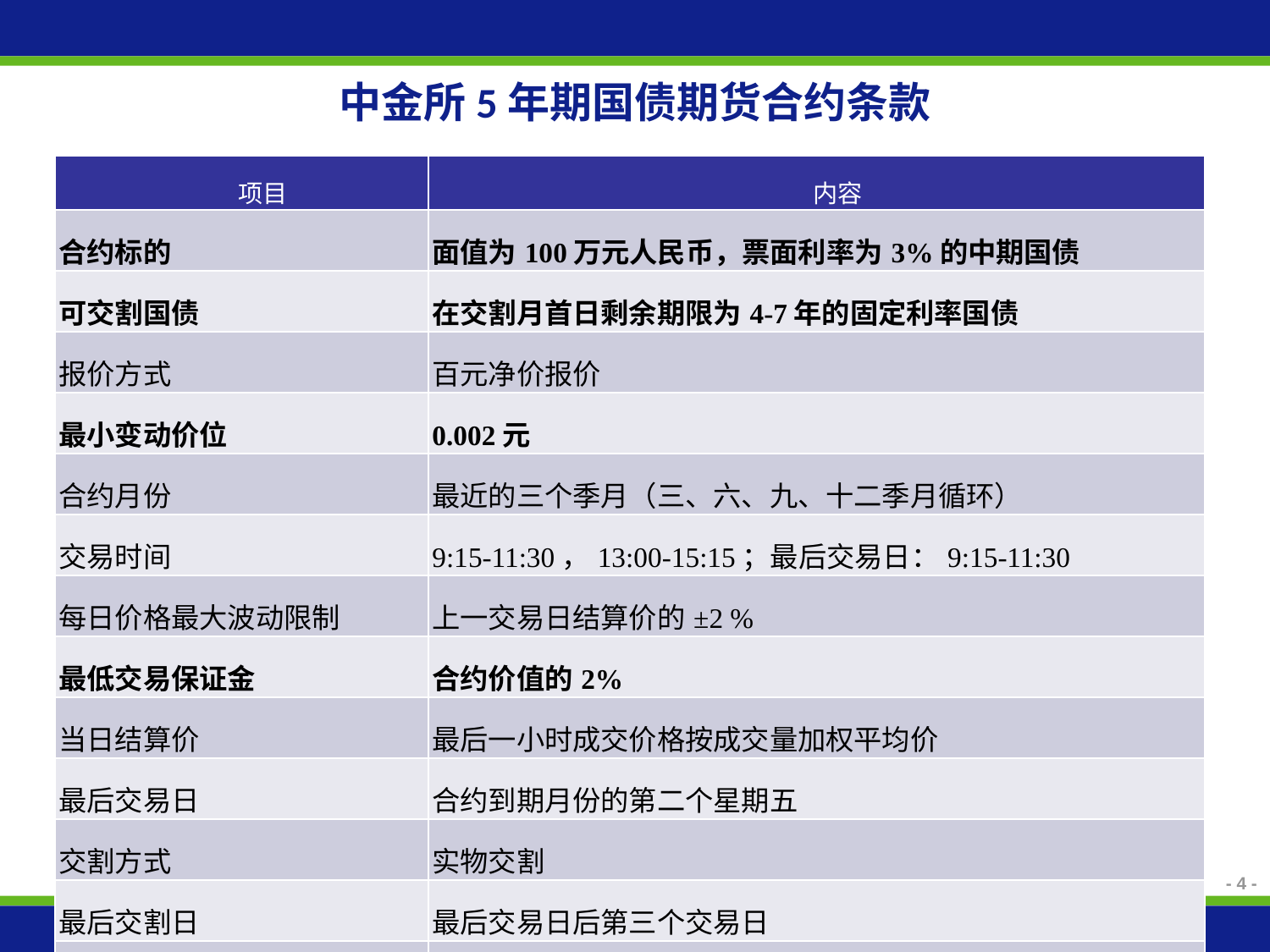

# 中金所5年期国债期货合约条款
| 项目 | 内容 |
| --- | --- |
| 合约标的 | 面值为100万元人民币，票面利率为3%的中期国债 |
| 可交割国债 | 在交割月首日剩余期限为4-7年的固定利率国债 |
| 报价方式 | 百元净价报价 |
| 最小变动价位 | 0.002元 |
| 合约月份 | 最近的三个季月（三、六、九、十二季月循环） |
| 交易时间 | 9:15-11:30，13:00-15:15；最后交易日：9:15-11:30 |
| 每日价格最大波动限制 | 上一交易日结算价的±2 % |
| 最低交易保证金 | 合约价值的2% |
| 当日结算价 | 最后一小时成交价格按成交量加权平均价 |
| 最后交易日 | 合约到期月份的第二个星期五 |
| 交割方式 | 实物交割 |
| 最后交割日 | 最后交易日后第三个交易日 |
| 合约代码 | TF |
- 4 -